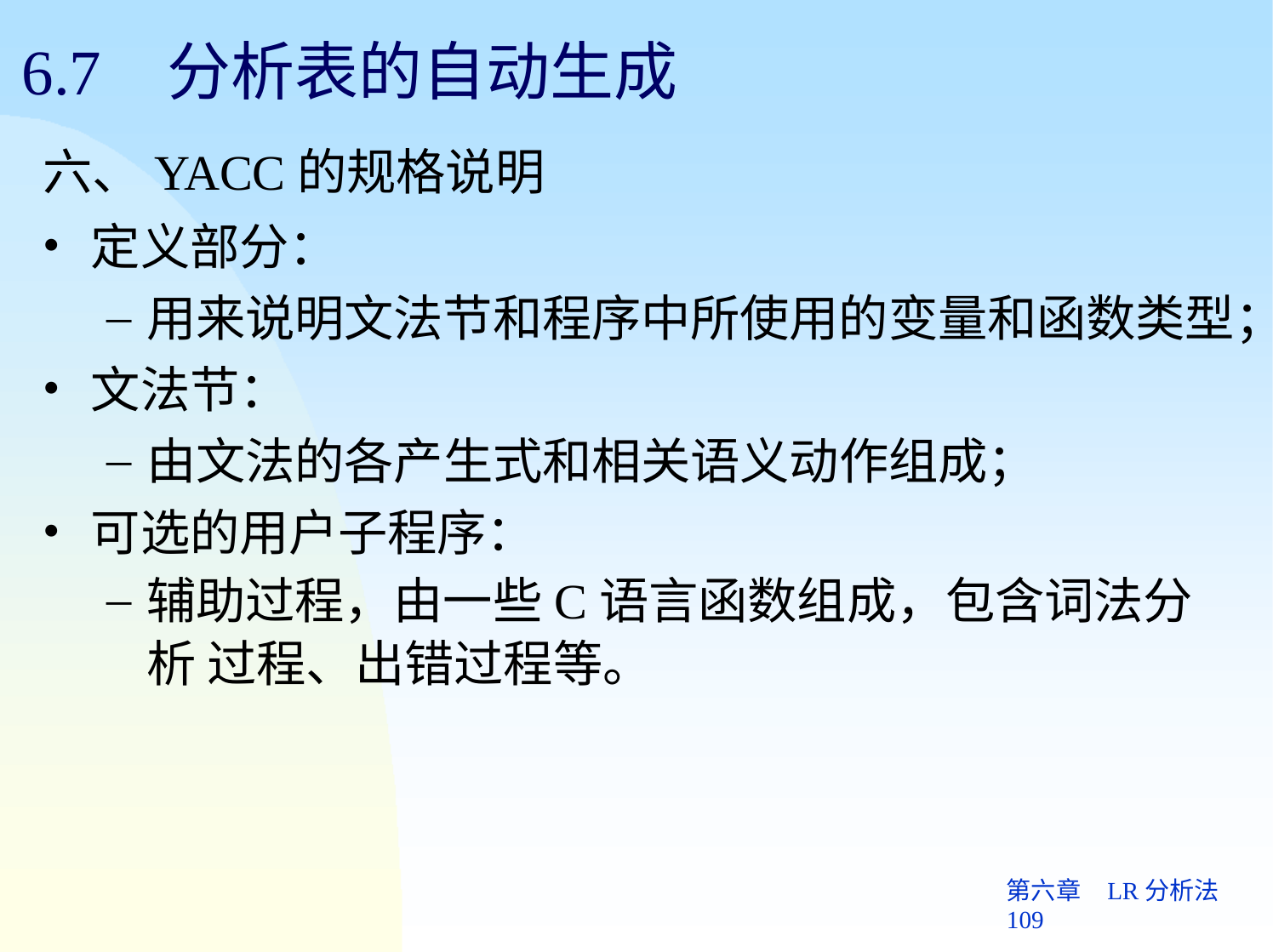

# 6.7	分析表的自动生成
六、YACC的规格说明
定义部分：
用来说明文法节和程序中所使用的变量和函数类型；
文法节：
由文法的各产生式和相关语义动作组成；
可选的用户子程序：
辅助过程，由一些C语言函数组成，包含词法分析 过程、出错过程等。
第六章	LR分析法 109